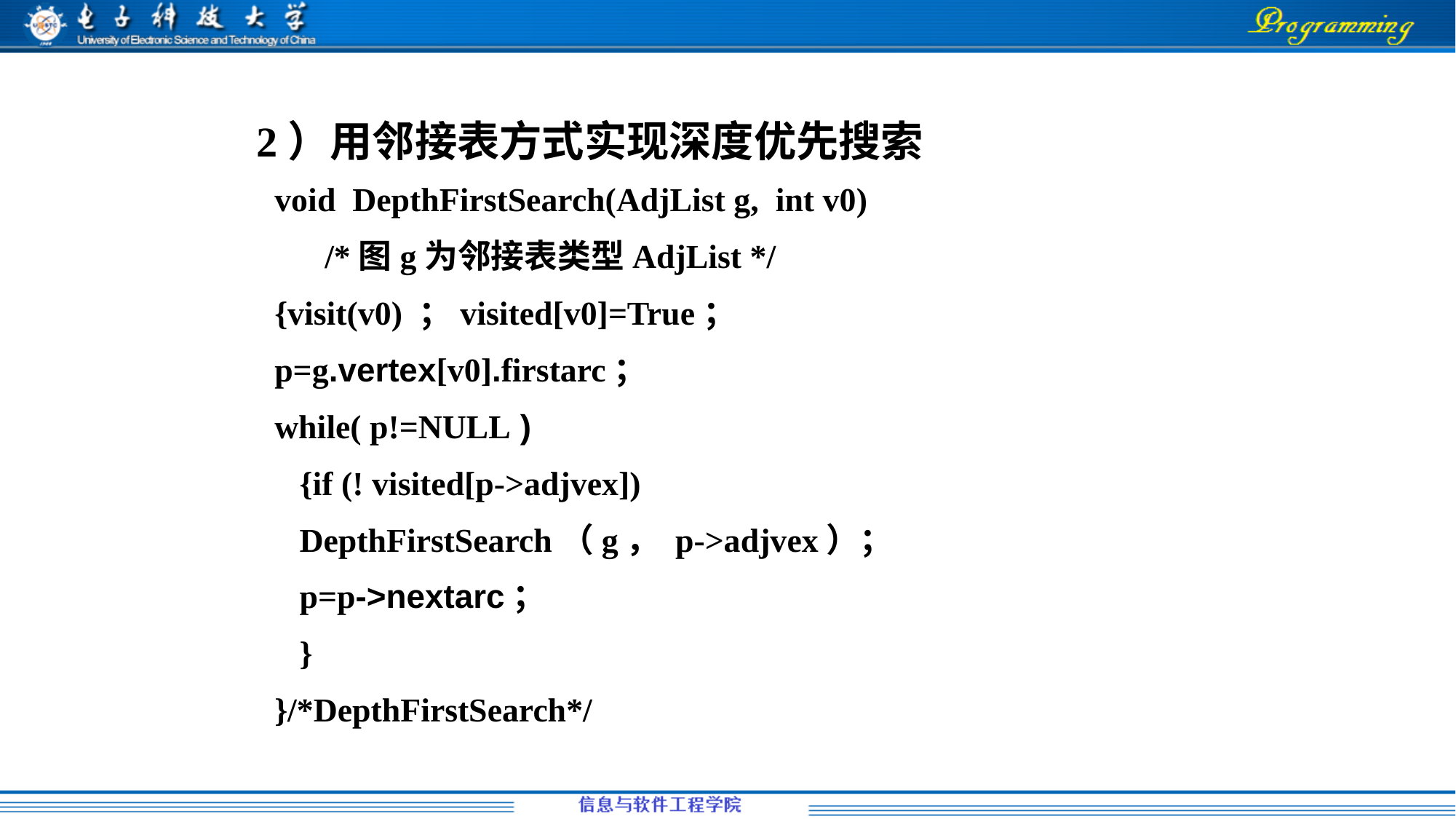

2）用邻接表方式实现深度优先搜索
void  DepthFirstSearch(AdjList g,  int v0)
      /*图g为邻接表类型AdjList */
{visit(v0) ；visited[v0]=True；
p=g.vertex[v0].firstarc；
while( p!=NULL )
   {if (! visited[p->adjvex])
   DepthFirstSearch（g， p->adjvex）；
   p=p->nextarc；
   }
}/*DepthFirstSearch*/